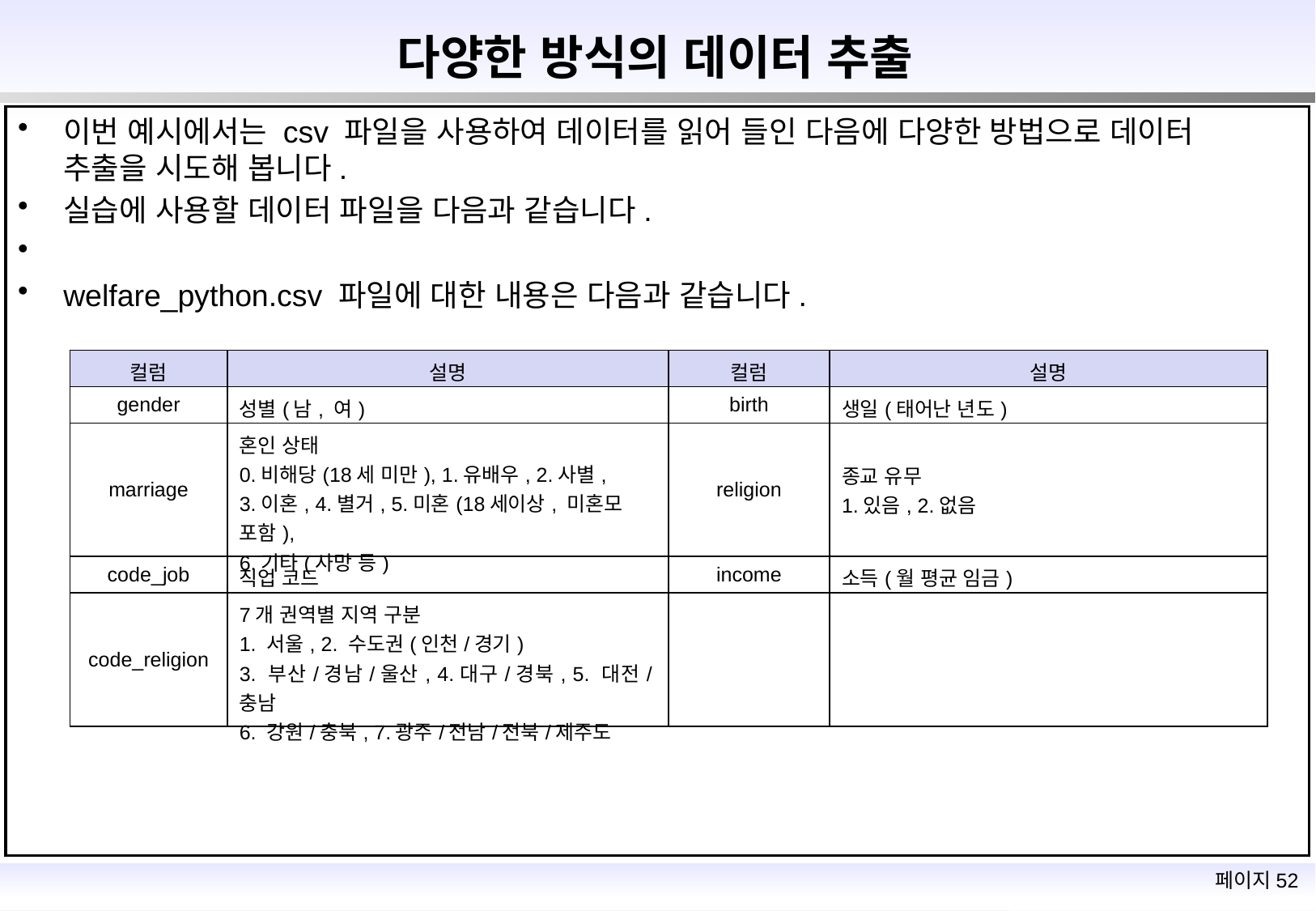

# 다양한 방식의 데이터 추출
이번 예시에서는 csv 파일을 사용하여 데이터를 읽어 들인 다음에 다양한 방법으로 데이터 추출을 시도해 봅니다.
실습에 사용할 데이터 파일을 다음과 같습니다.

welfare_python.csv 파일에 대한 내용은 다음과 같습니다.
| 컬럼 | 설명 | 컬럼 | 설명 |
| --- | --- | --- | --- |
| gender | 성별(남, 여) | birth | 생일(태어난 년도) |
| marriage | 혼인 상태 0.비해당(18세 미만), 1.유배우, 2.사별, 3.이혼, 4.별거, 5.미혼(18세이상, 미혼모 포함), 6.기타(사망 등) | religion | 종교 유무 1.있음, 2.없음 |
| code\_job | 직업 코드 | income | 소득(월 평균 임금) |
| code\_religion | 7개 권역별 지역 구분 1. 서울, 2. 수도권(인천/경기) 3. 부산/경남/울산, 4.대구/경북, 5. 대전/충남 6. 강원/충북, 7.광주/전남/전북/제주도 |  |  |